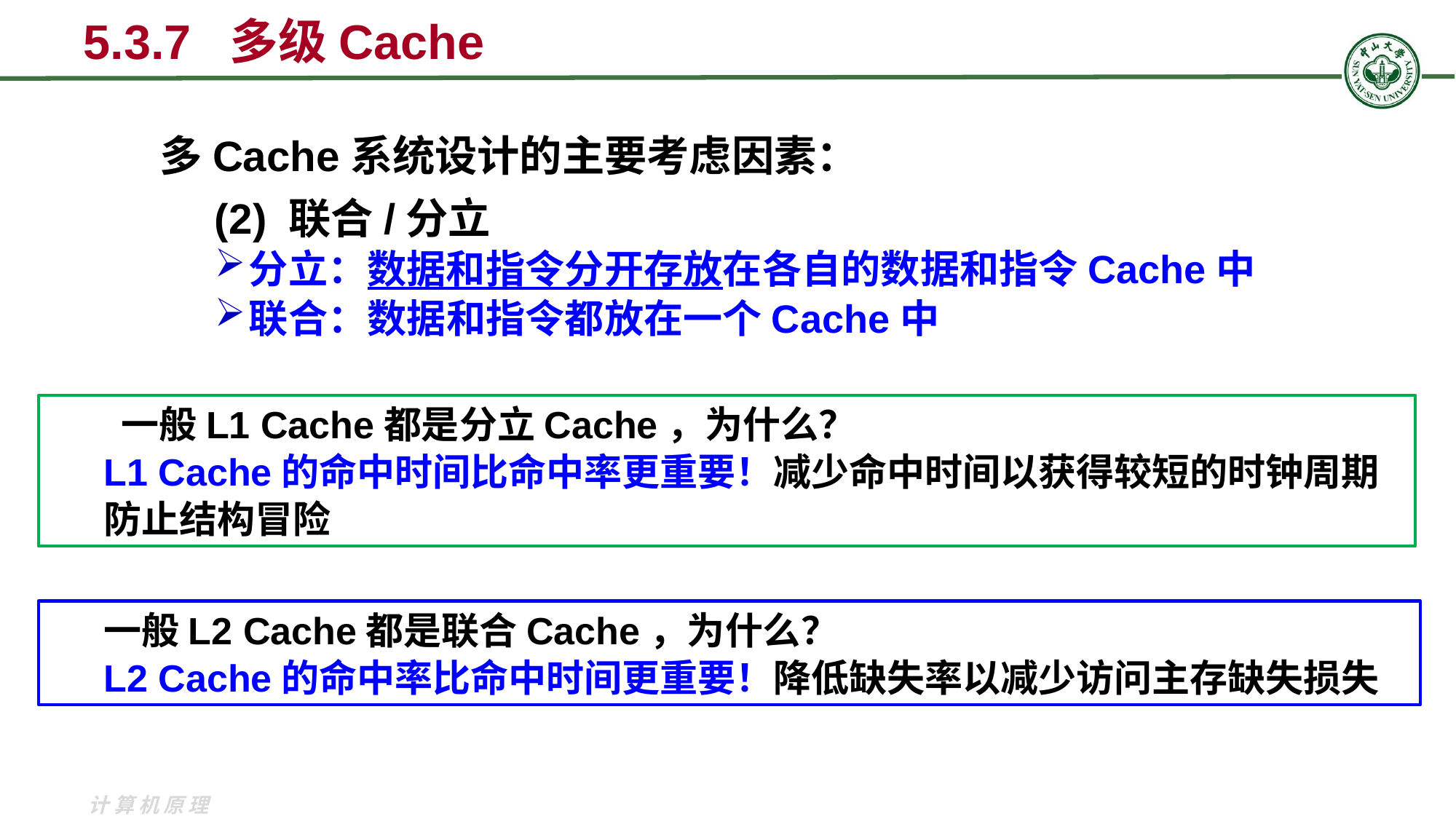

5.3.7  多级Cache
多Cache系统设计的主要考虑因素：
(2) 联合/分立
分立：数据和指令分开存放在各自的数据和指令Cache中
联合：数据和指令都放在一个Cache中

 一般L1 Cache都是分立Cache，为什么？
L1 Cache的命中时间比命中率更重要！减少命中时间以获得较短的时钟周期
防止结构冒险
一般L2 Cache都是联合Cache，为什么？
L2 Cache的命中率比命中时间更重要！降低缺失率以减少访问主存缺失损失